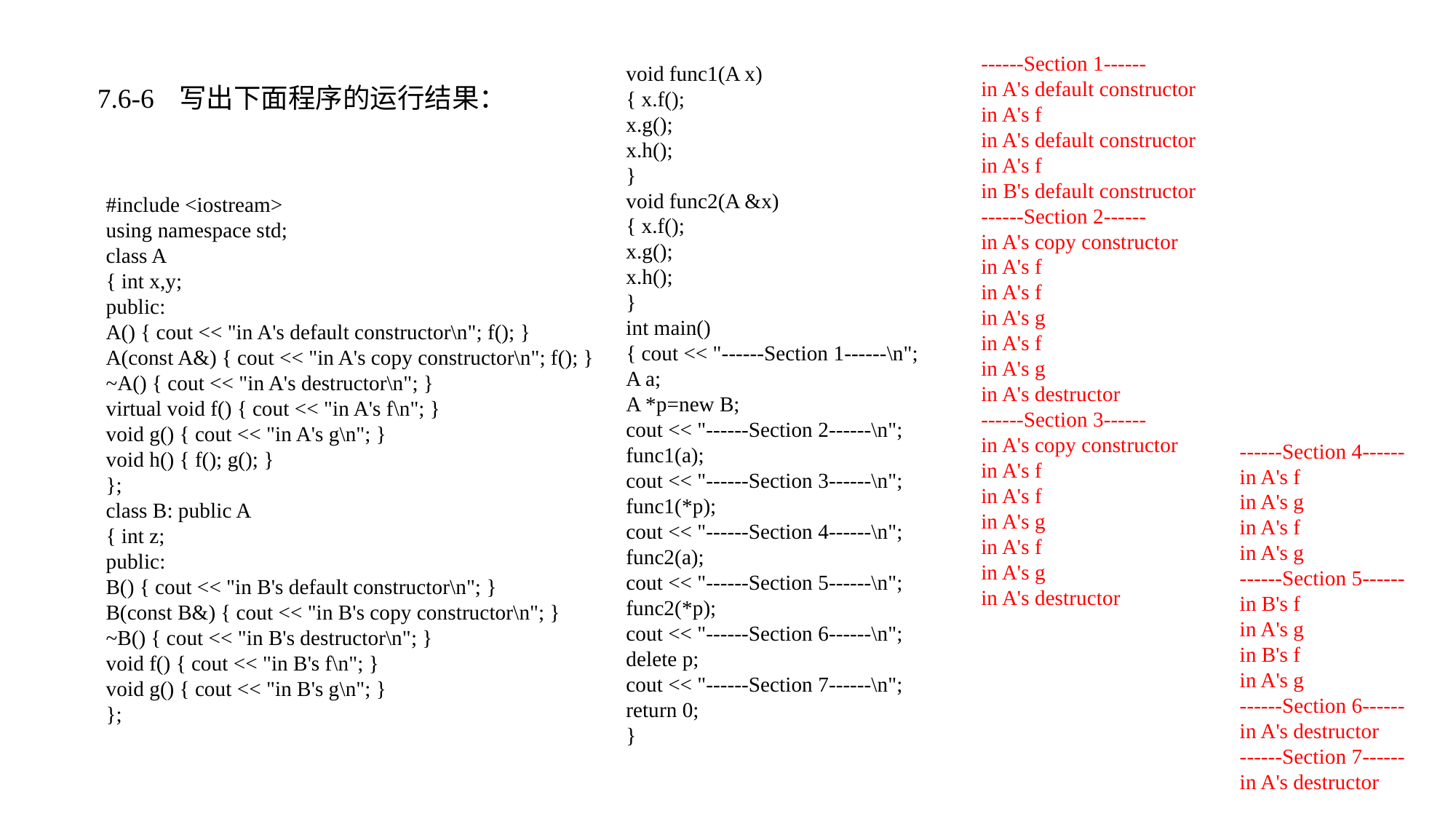

------Section 1------
in A's default constructor
in A's f
in A's default constructor
in A's f
in B's default constructor
------Section 2------
in A's copy constructor
in A's f
in A's f
in A's g
in A's f
in A's g
in A's destructor
------Section 3------
in A's copy constructor
in A's f
in A's f
in A's g
in A's f
in A's g
in A's destructor
void func1(A x)
{ x.f();
x.g();
x.h();
}
void func2(A &x)
{ x.f();
x.g();
x.h();
}
int main()
{ cout << "------Section 1------\n";
A a;
A *p=new B;
cout << "------Section 2------\n";
func1(a);
cout << "------Section 3------\n";
func1(*p);
cout << "------Section 4------\n";
func2(a);
cout << "------Section 5------\n";
func2(*p);
cout << "------Section 6------\n";
delete p;
cout << "------Section 7------\n";
return 0;
}

   7.6-6
写出下面程序的运行结果：
#include <iostream>
using namespace std;
class A
{ int x,y;
public:
A() { cout << "in A's default constructor\n"; f(); }
A(const A&) { cout << "in A's copy constructor\n"; f(); }
~A() { cout << "in A's destructor\n"; }
virtual void f() { cout << "in A's f\n"; }
void g() { cout << "in A's g\n"; }
void h() { f(); g(); }
};
class B: public A
{ int z;
public:
B() { cout << "in B's default constructor\n"; }
B(const B&) { cout << "in B's copy constructor\n"; }
~B() { cout << "in B's destructor\n"; }
void f() { cout << "in B's f\n"; }
void g() { cout << "in B's g\n"; }
};
------Section 4------
in A's f
in A's g
in A's f
in A's g
------Section 5------
in B's f
in A's g
in B's f
in A's g
------Section 6------
in A's destructor
------Section 7------
in A's destructor